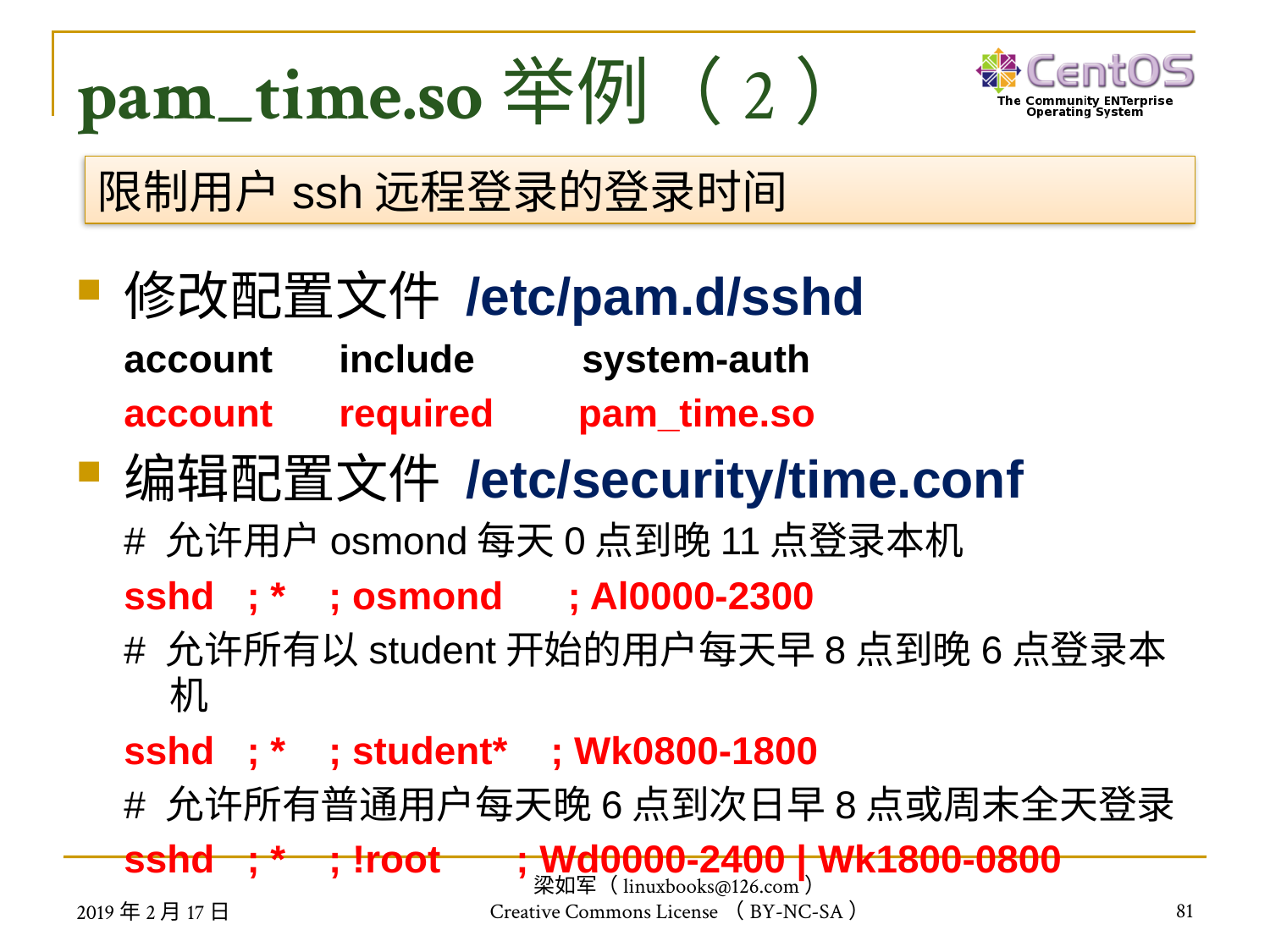

# pam_time.so举例（2）
限制用户ssh远程登录的登录时间
修改配置文件 /etc/pam.d/sshd
account　 include 　　system-auth
account　 required　   pam_time.so
编辑配置文件 /etc/security/time.conf
# 允许用户osmond每天0点到晚11点登录本机
sshd   ; *    ; osmond      ; Al0000-2300
# 允许所有以student开始的用户每天早8点到晚6点登录本机
sshd   ; *    ; student*    ; Wk0800-1800
# 允许所有普通用户每天晚6点到次日早8点或周末全天登录
sshd   ; *    ; !root       ; Wd0000-2400 | Wk1800-0800

梁如军（linuxbooks@126.com）
Creative Commons License（BY-NC-SA）
2019年2月17日
81